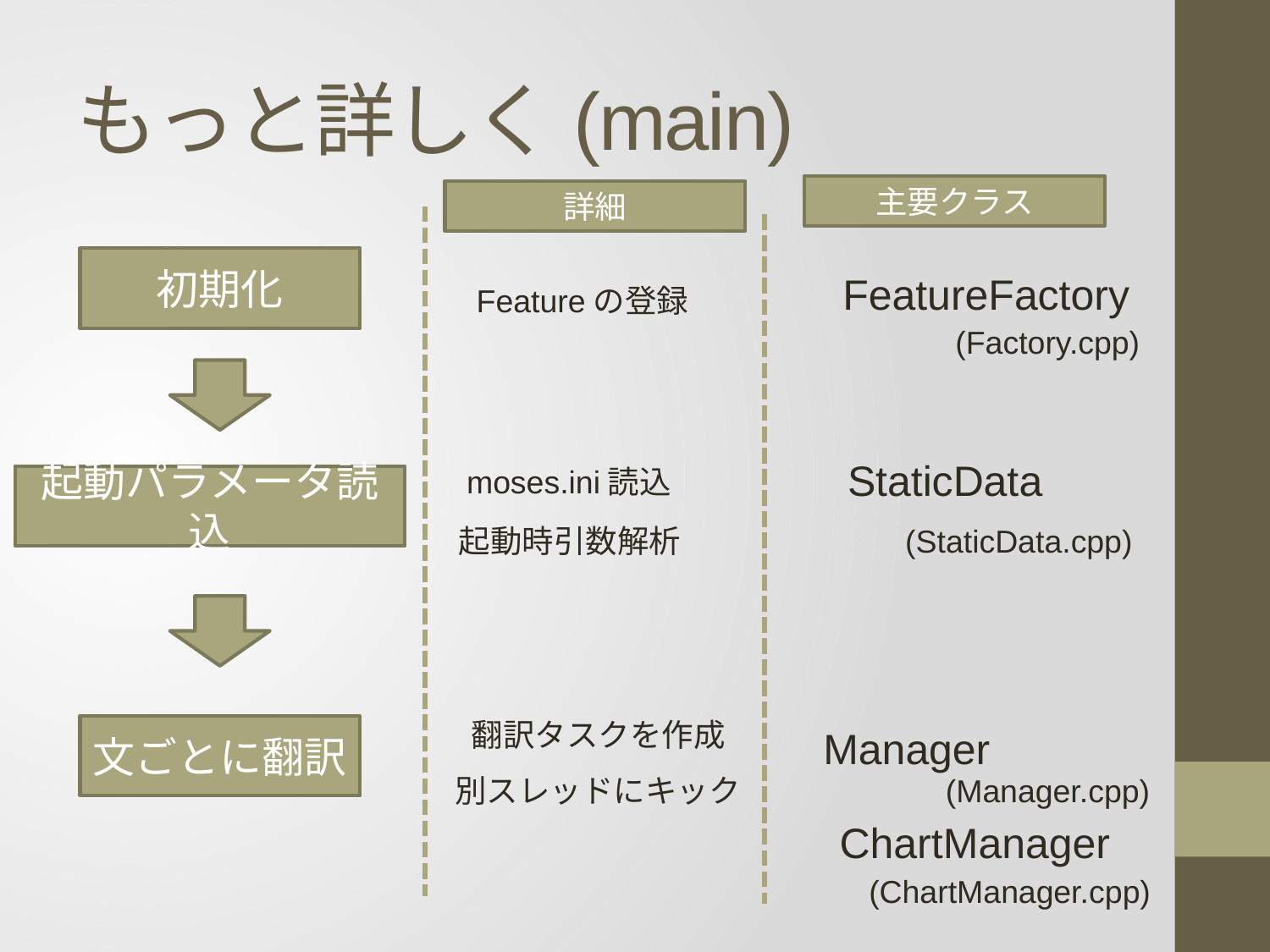

# もっと詳しく(main)
主要クラス
詳細
初期化
FeatureFactory
Featureの登録
(Factory.cpp)

StaticData
moses.ini読込
起動パラメータ読込
起動時引数解析
(StaticData.cpp)

翻訳タスクを作成
文ごとに翻訳
Manager
別スレッドにキック
(Manager.cpp)
ChartManager
(ChartManager.cpp)